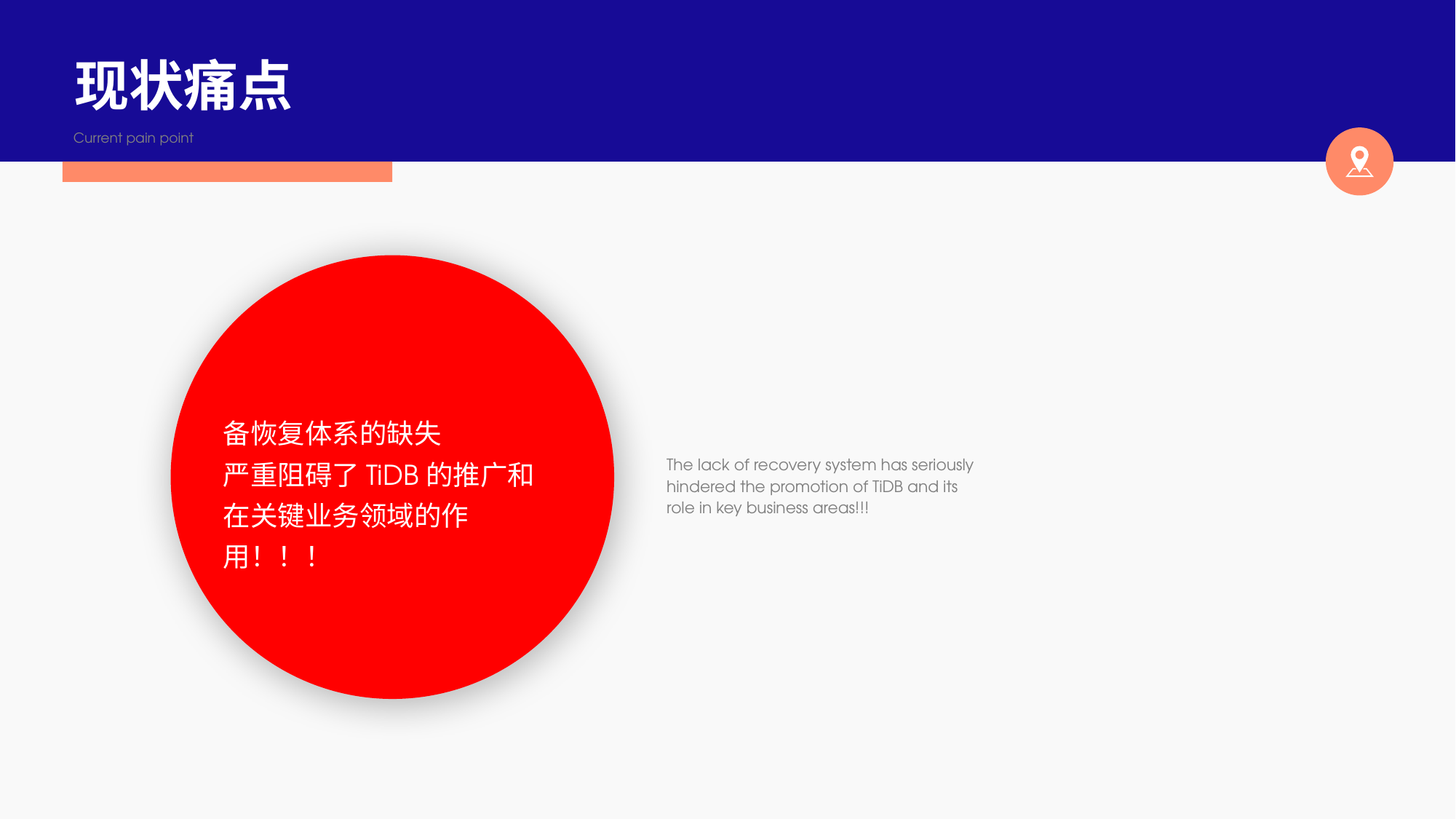

现状痛点
Current pain point

备恢复体系的缺失
严重阻碍了TiDB的推广和在关键业务领域的作用！！！
The lack of recovery system has seriously hindered the promotion of TiDB and its role in key business areas!!!